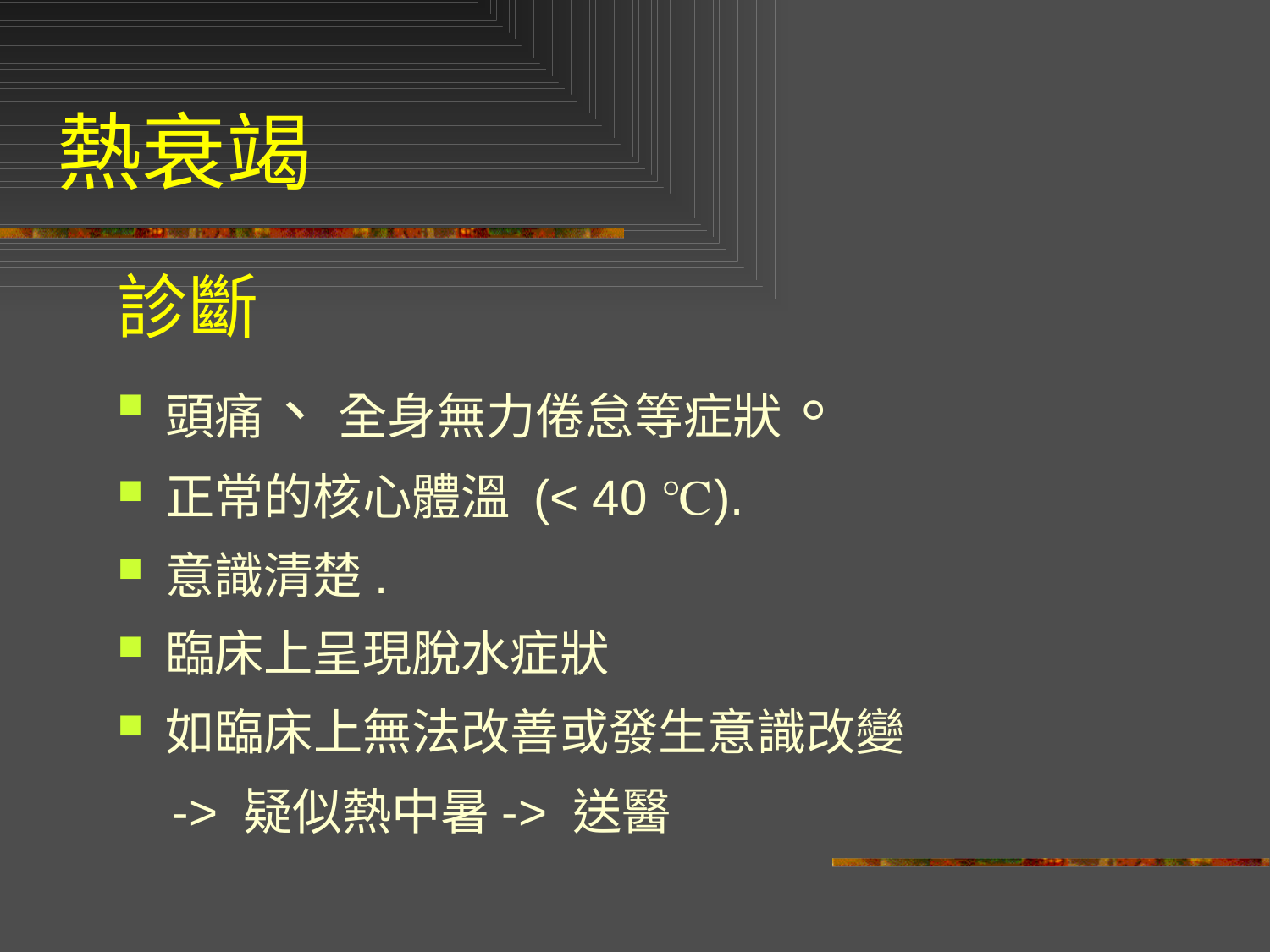

# 熱衰竭
診斷
頭痛、 全身無力倦怠等症狀。
正常的核心體溫 (< 40 ℃).
意識清楚.
臨床上呈現脫水症狀
如臨床上無法改善或發生意識改變
    -> 疑似熱中暑-> 送醫